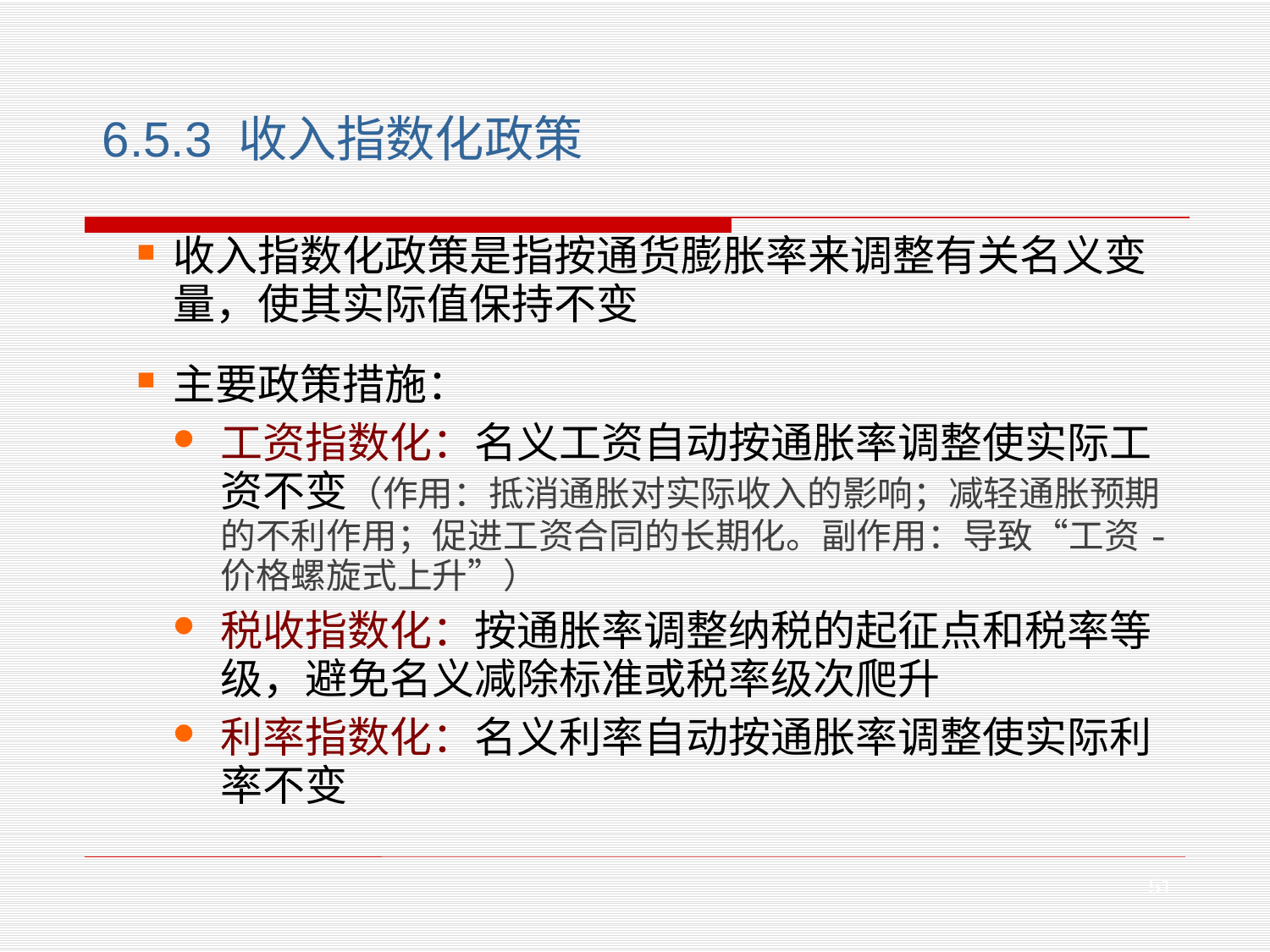

6.5.3 收入指数化政策
收入指数化政策是指按通货膨胀率来调整有关名义变量，使其实际值保持不变
主要政策措施：
工资指数化：名义工资自动按通胀率调整使实际工资不变（作用：抵消通胀对实际收入的影响；减轻通胀预期的不利作用；促进工资合同的长期化。副作用：导致“工资-价格螺旋式上升”）
税收指数化：按通胀率调整纳税的起征点和税率等级，避免名义减除标准或税率级次爬升
利率指数化：名义利率自动按通胀率调整使实际利率不变
51